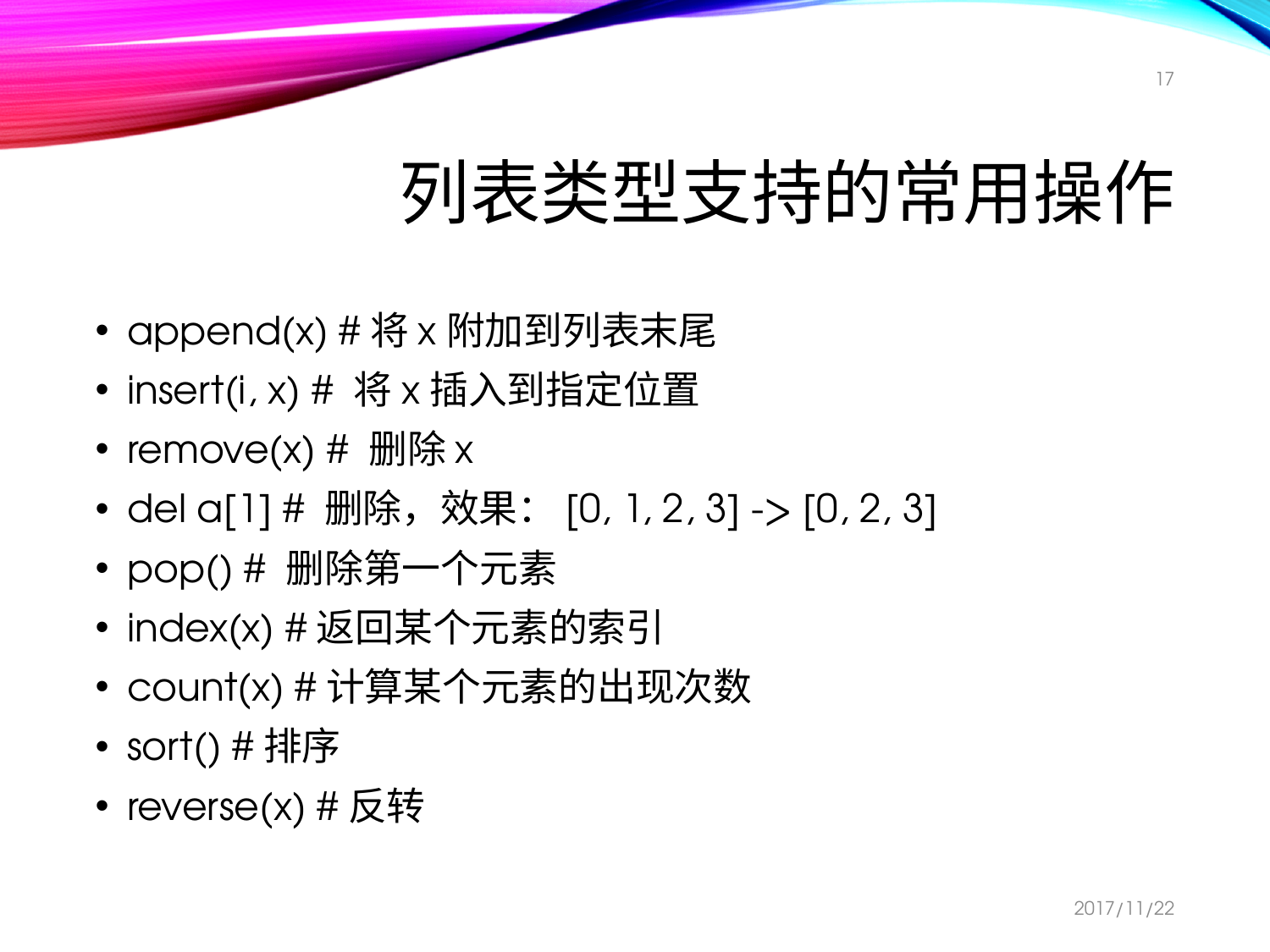

17
# 列表类型支持的常用操作
append(x) #将x附加到列表末尾
insert(i, x) # 将x插入到指定位置
remove(x) # 删除x
del a[1] # 删除，效果：[0, 1, 2, 3] -> [0, 2, 3]
pop() # 删除第一个元素
index(x) #返回某个元素的索引
count(x) #计算某个元素的出现次数
sort() #排序
reverse(x) #反转
2017/11/22